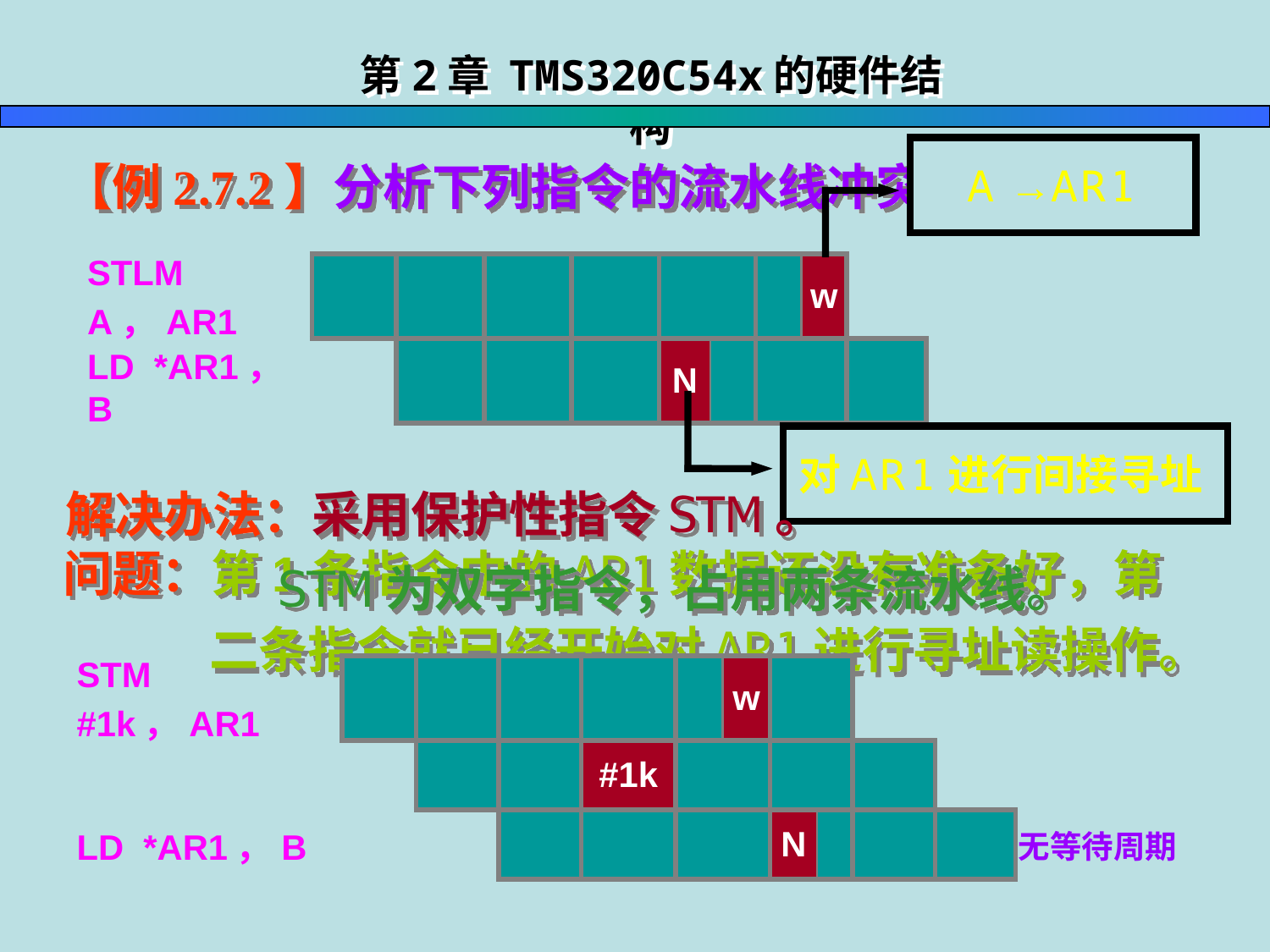

第2章 TMS320C54x的硬件结构

【例2.7.2】分析下列指令的流水线冲突。
A →AR1

| STLM A，AR1 |  |  |  |  |  |  |  | w |  |  |
| --- | --- | --- | --- | --- | --- | --- | --- | --- | --- | --- |
| LD \*AR1，B |  |  |  |  | N |  |  |  |  |  |

对AR1进行间接寻址

解决办法：采用保护性指令STM。
问题：第1条指令中的AR1数据还没有准备好，第二条指令就已经开始对AR1进行寻址读操作。
    STM为双字指令，占用两条流水线。
| STM #1k，AR1 |  |  |  |  |  | w |  |  |  |  |  |
| --- | --- | --- | --- | --- | --- | --- | --- | --- | --- | --- | --- |
|  |  |  |  | #1k |  |  |  |  |  |  |  |
| LD \*AR1，B |  |  |  |  |  |  | N |  |  |  | 无等待周期 |
163